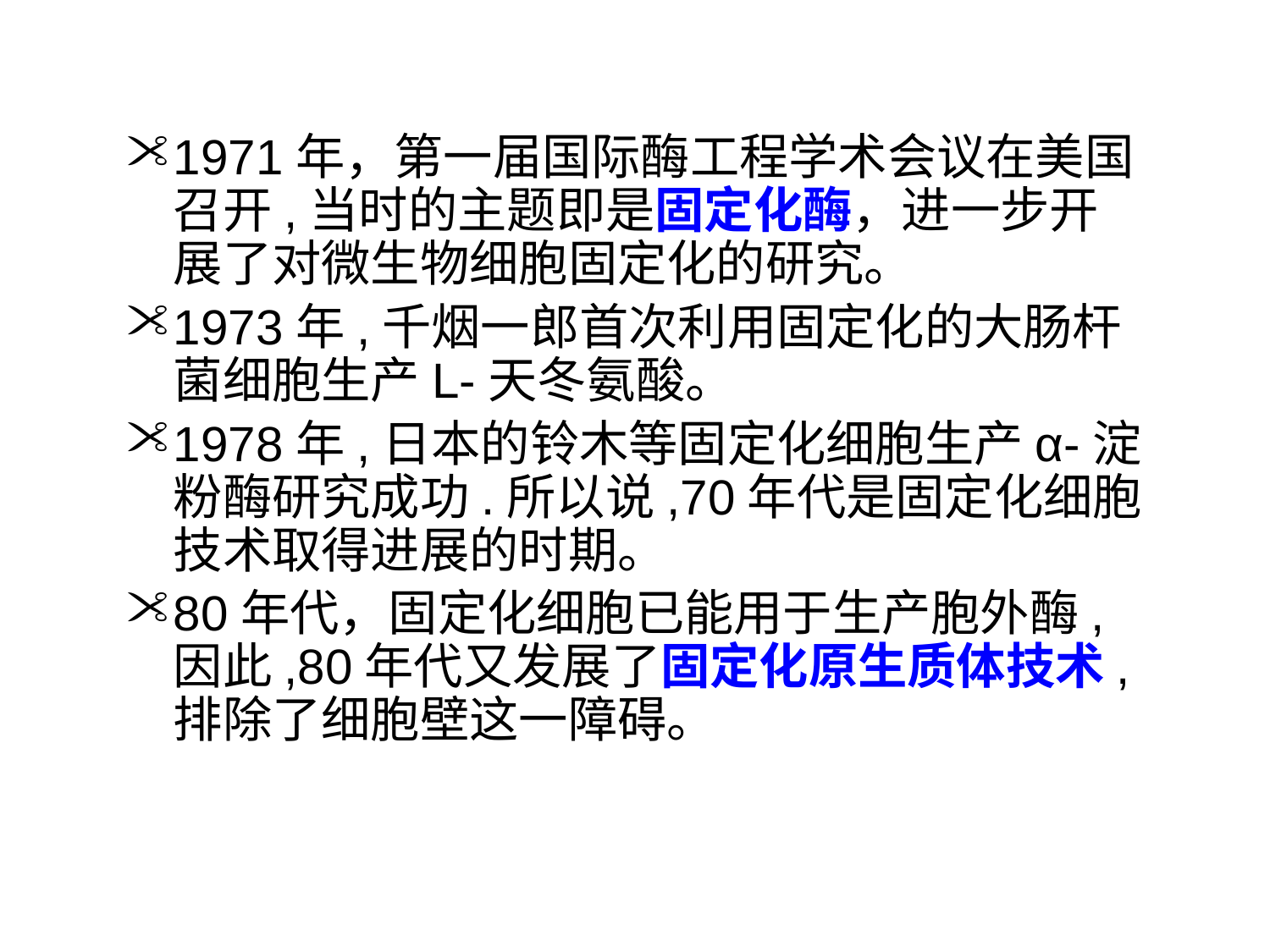

1971年，第一届国际酶工程学术会议在美国召开,当时的主题即是固定化酶，进一步开展了对微生物细胞固定化的研究。
1973年,千烟一郎首次利用固定化的大肠杆菌细胞生产L-天冬氨酸。
1978年,日本的铃木等固定化细胞生产α-淀粉酶研究成功.所以说,70年代是固定化细胞技术取得进展的时期。
80年代，固定化细胞已能用于生产胞外酶,因此,80年代又发展了固定化原生质体技术,排除了细胞壁这一障碍。